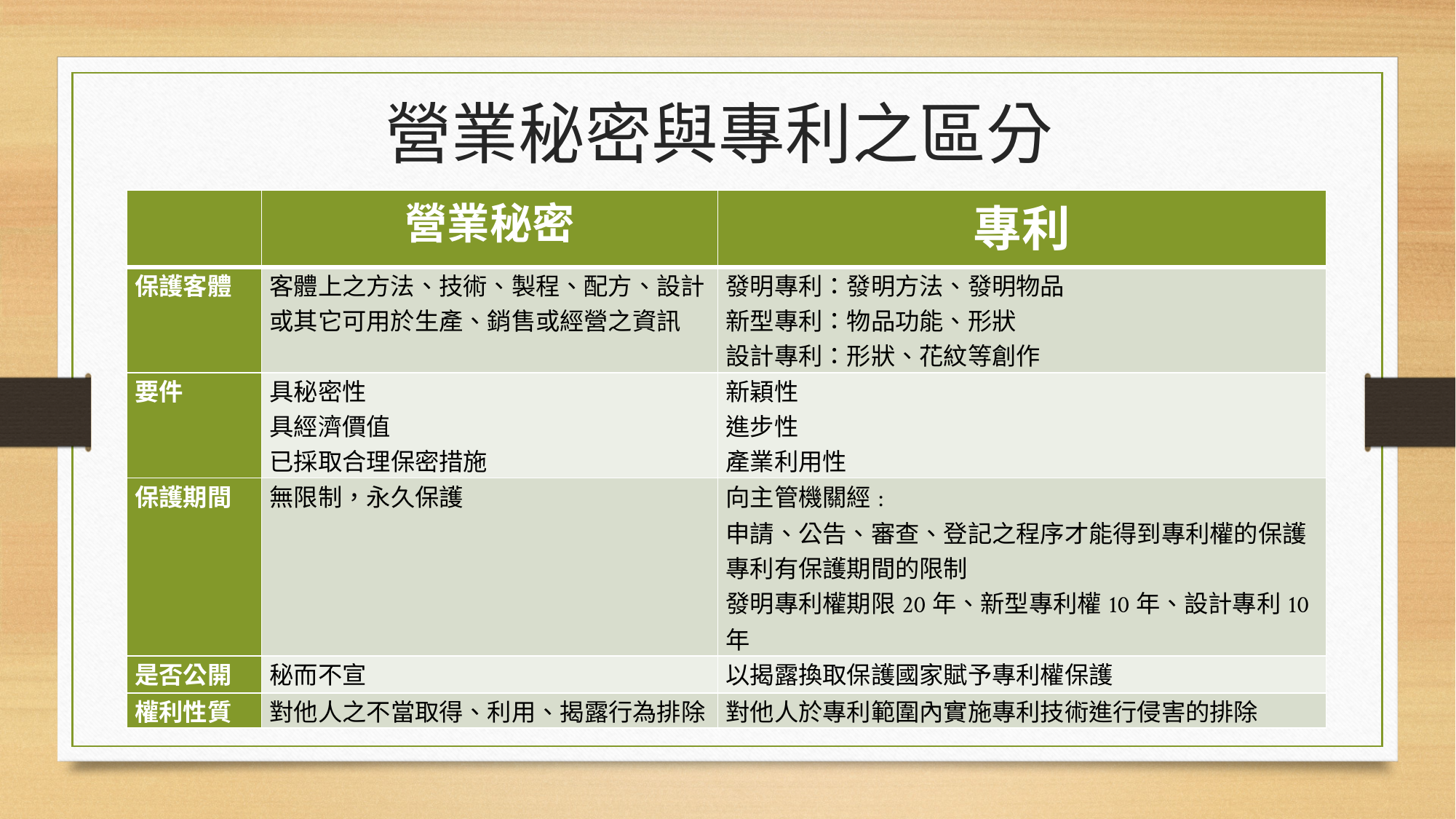

營業秘密與專利之區分
|  | 營業秘密 | 專利 |
| --- | --- | --- |
| 保護客體 | 客體上之方法、技術、製程、配方、設計或其它可用於生產、銷售或經營之資訊 | 發明專利：發明方法、發明物品 新型專利：物品功能、形狀 設計專利：形狀、花紋等創作 |
| 要件 | 具秘密性 具經濟價值 已採取合理保密措施 | 新穎性 進步性 產業利用性 |
| 保護期間 | 無限制，永久保護 | 向主管機關經: 申請、公告、審查、登記之程序才能得到專利權的保護專利有保護期間的限制 發明專利權期限20年、新型專利權10年、設計專利10年 |
| 是否公開 | 秘而不宣 | 以揭露換取保護國家賦予專利權保護 |
| 權利性質 | 對他人之不當取得、利用、揭露行為排除 | 對他人於專利範圍內實施專利技術進行侵害的排除 |